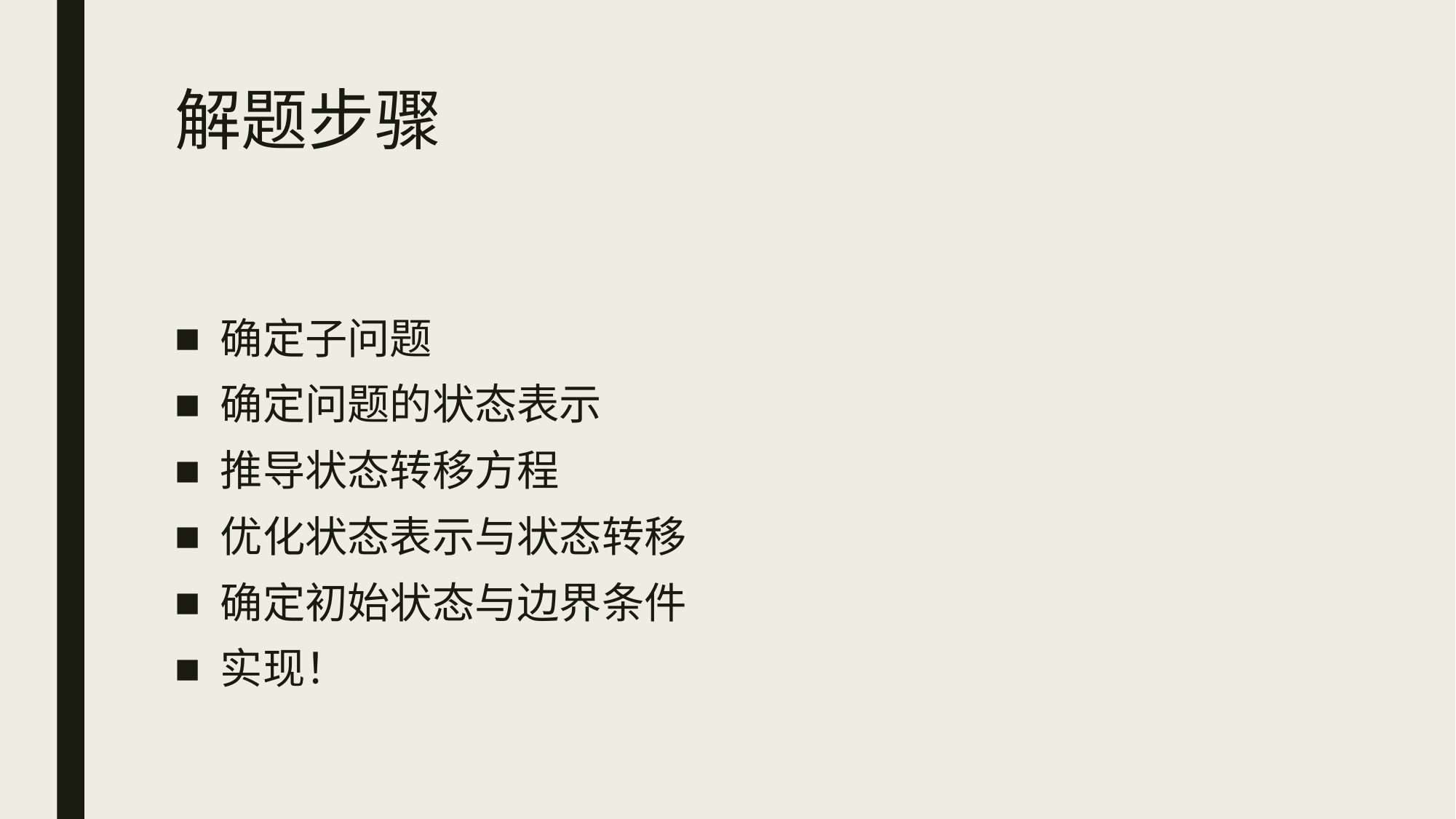

# 解题步骤
确定子问题
确定问题的状态表示
推导状态转移方程
优化状态表示与状态转移
确定初始状态与边界条件
实现！